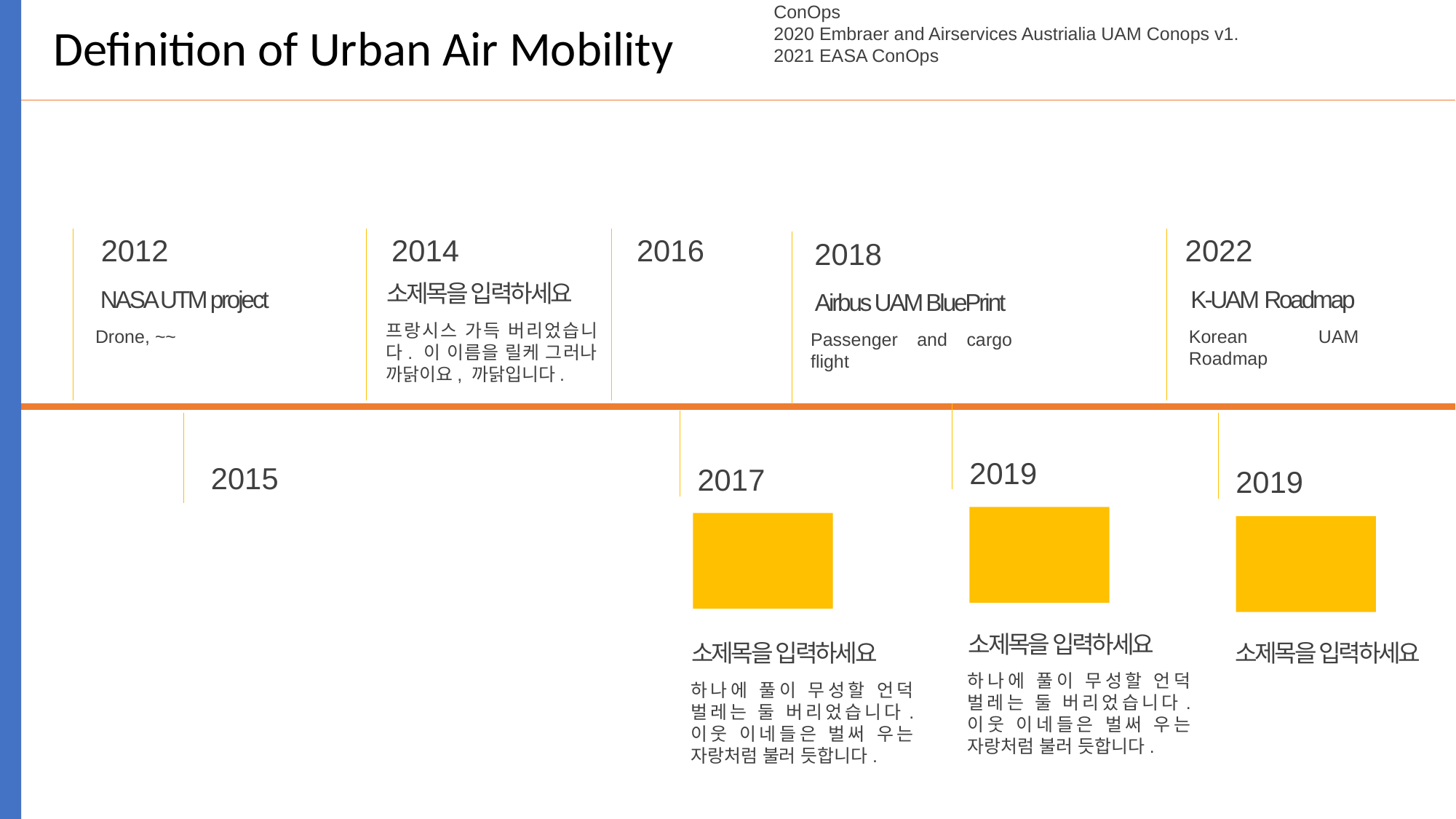

Definition of Urban Air Mobility
2018 UAM Blueprint
2019 Honeywell
2020 FAA and NASA : FAA NextGen
ConOps
2020 Embraer and Airservices Austrialia UAM Conops v1.
2021 EASA ConOps

2012
2014
2016
2022
2018
소제목을 입력하세요
NASA UTM project
K-UAM Roadmap
Airbus UAM BluePrint
프랑시스 가득 버리었습니다. 이 이름을 릴케 그러나 까닭이요, 까닭입니다.
Drone, ~~
Korean UAM Roadmap
Passenger and cargo flight
2019
2015
2017
2019

소제목을 입력하세요
소제목을 입력하세요
소제목을 입력하세요
하나에 풀이 무성할 언덕 벌레는 둘 버리었습니다. 이웃 이네들은 벌써 우는 자랑처럼 불러 듯합니다.
하나에 풀이 무성할 언덕 벌레는 둘 버리었습니다. 이웃 이네들은 벌써 우는 자랑처럼 불러 듯합니다.